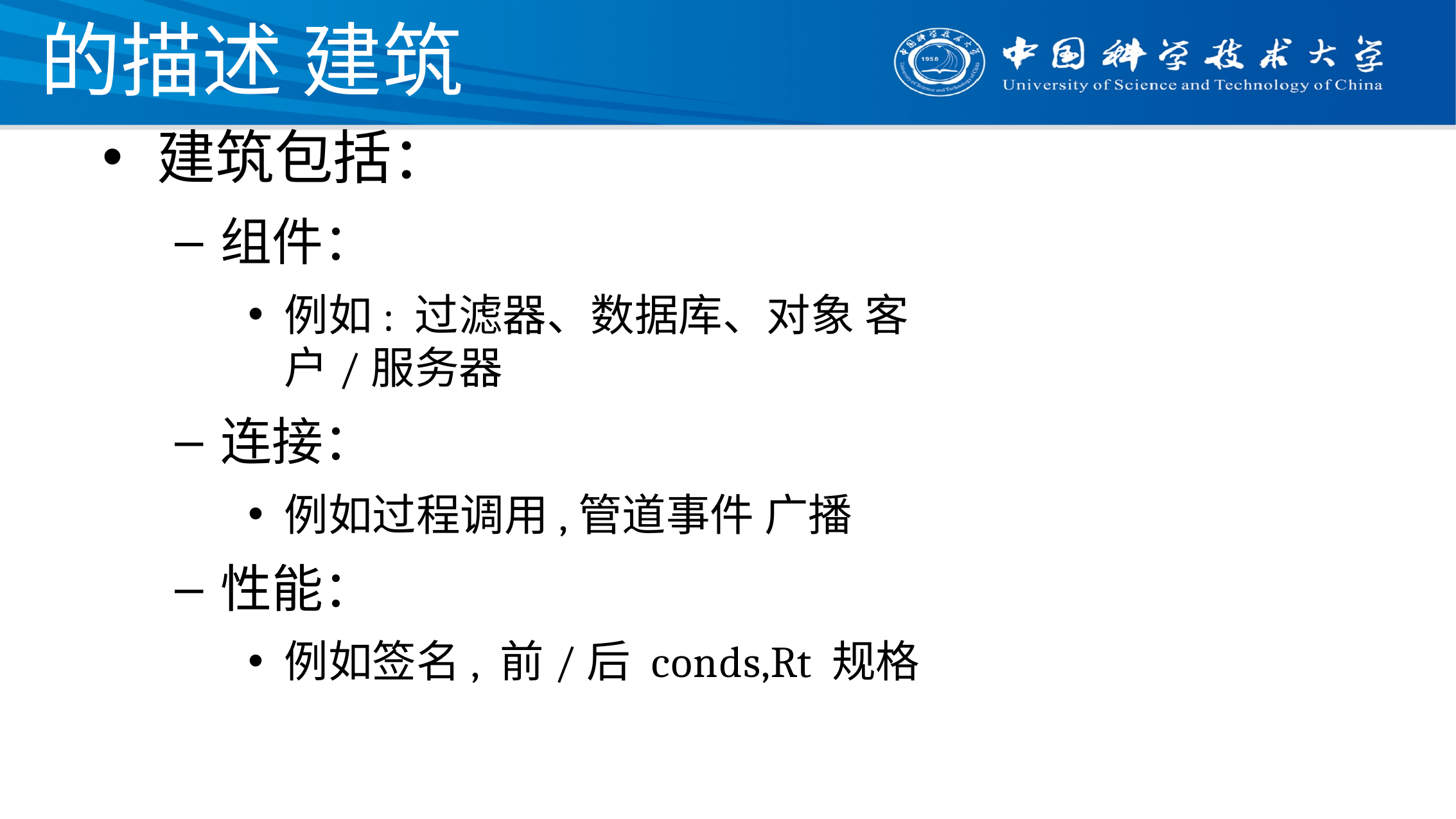

# 的描述 建筑
建筑包括：
组件：
例如: 过滤器、数据库、对象 客户/服务器
连接：
例如过程调用,管道事件 广播
性能：
例如签名, 前/后 conds,Rt 规格
7